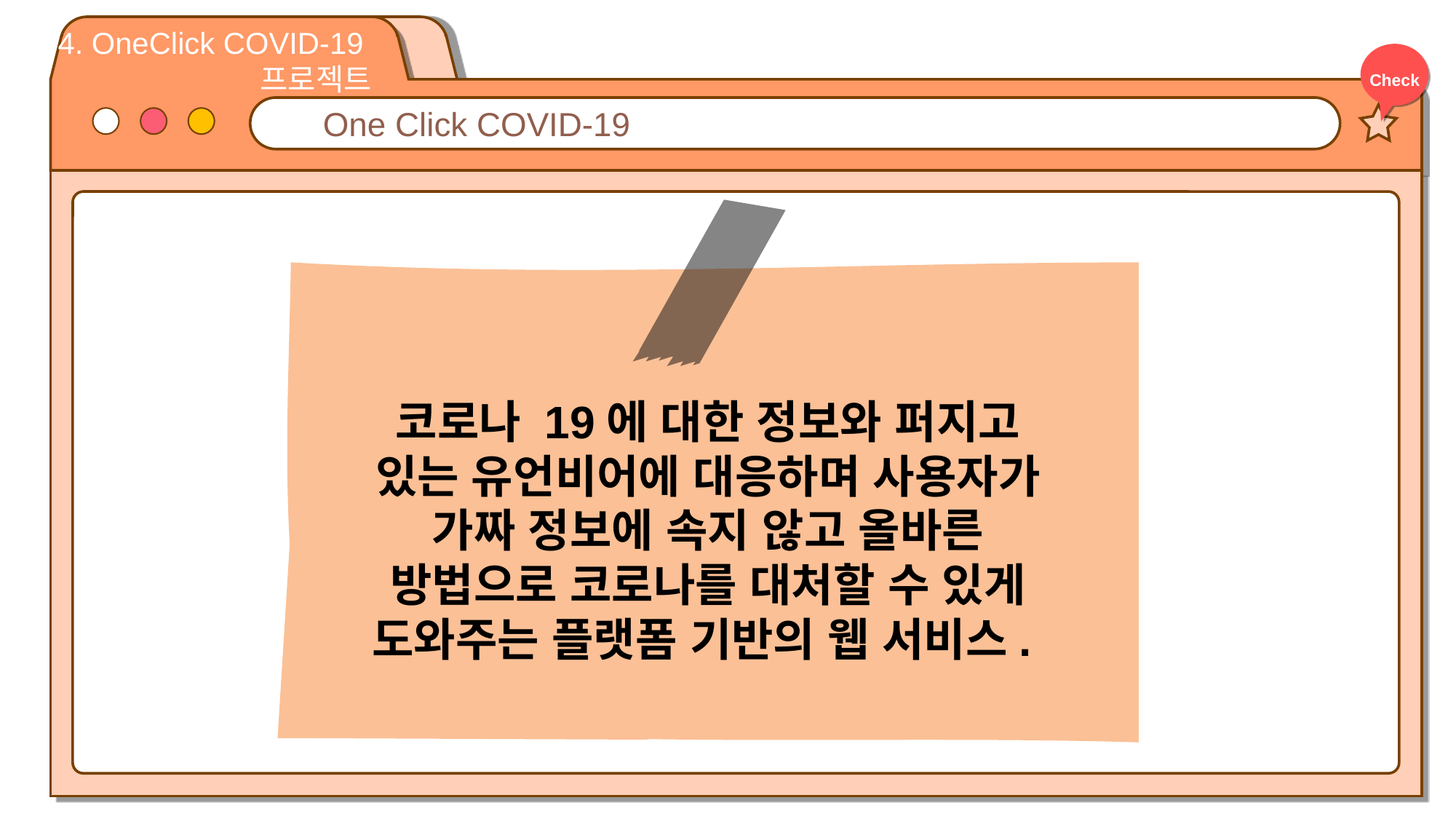

4. OneClick COVID-19
프로젝트
Check
One Click COVID-19

코로나 19에 대한 정보와 퍼지고 있는 유언비어에 대응하며 사용자가 가짜 정보에 속지 않고 올바른 방법으로 코로나를 대처할 수 있게 도와주는 플랫폼 기반의 웹 서비스.